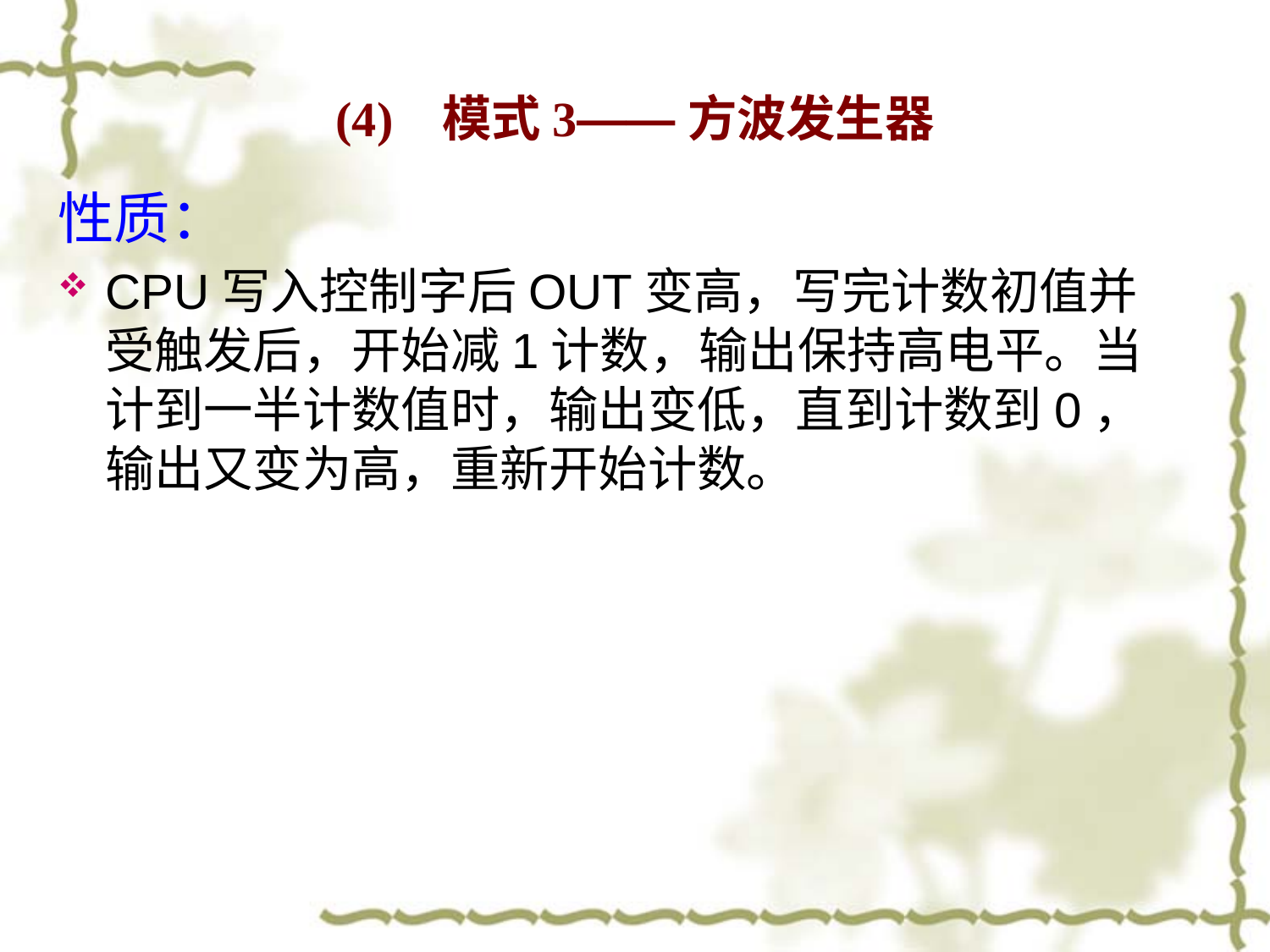

# (4)   模式3——方波发生器
性质：
CPU写入控制字后OUT变高，写完计数初值并受触发后，开始减1计数，输出保持高电平。当计到一半计数值时，输出变低，直到计数到0，输出又变为高，重新开始计数。